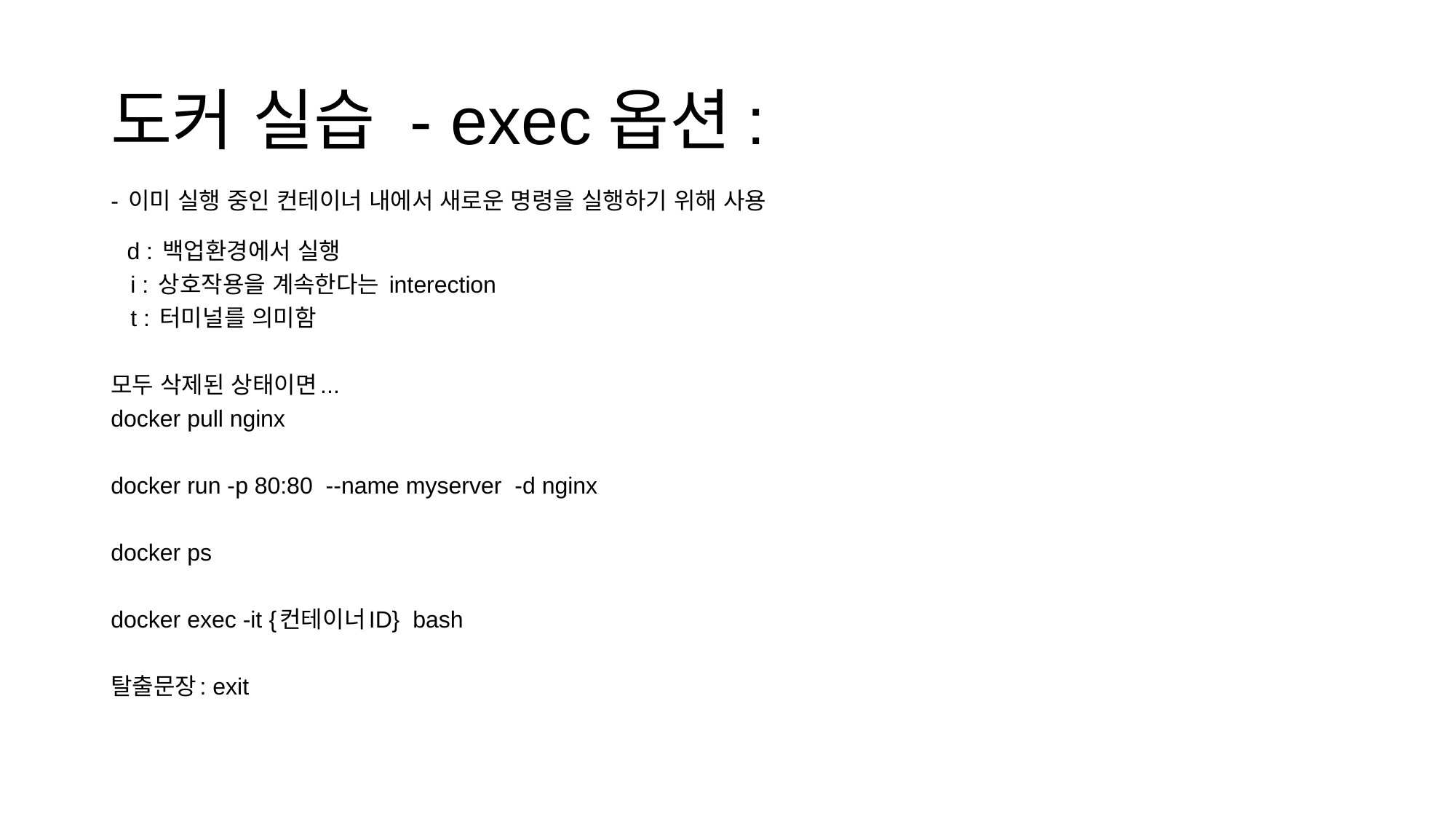

# 도커 실습 - exec옵션:
- 이미 실행 중인 컨테이너 내에서 새로운 명령을 실행하기 위해 사용
  d : 백업환경에서 실행
   i : 상호작용을 계속한다는 interection
   t : 터미널를 의미함

모두 삭제된 상태이면...
docker pull nginx

docker run -p 80:80  --name myserver  -d nginx

docker ps

docker exec -it {컨테이너ID}  bash

탈출문장: exit